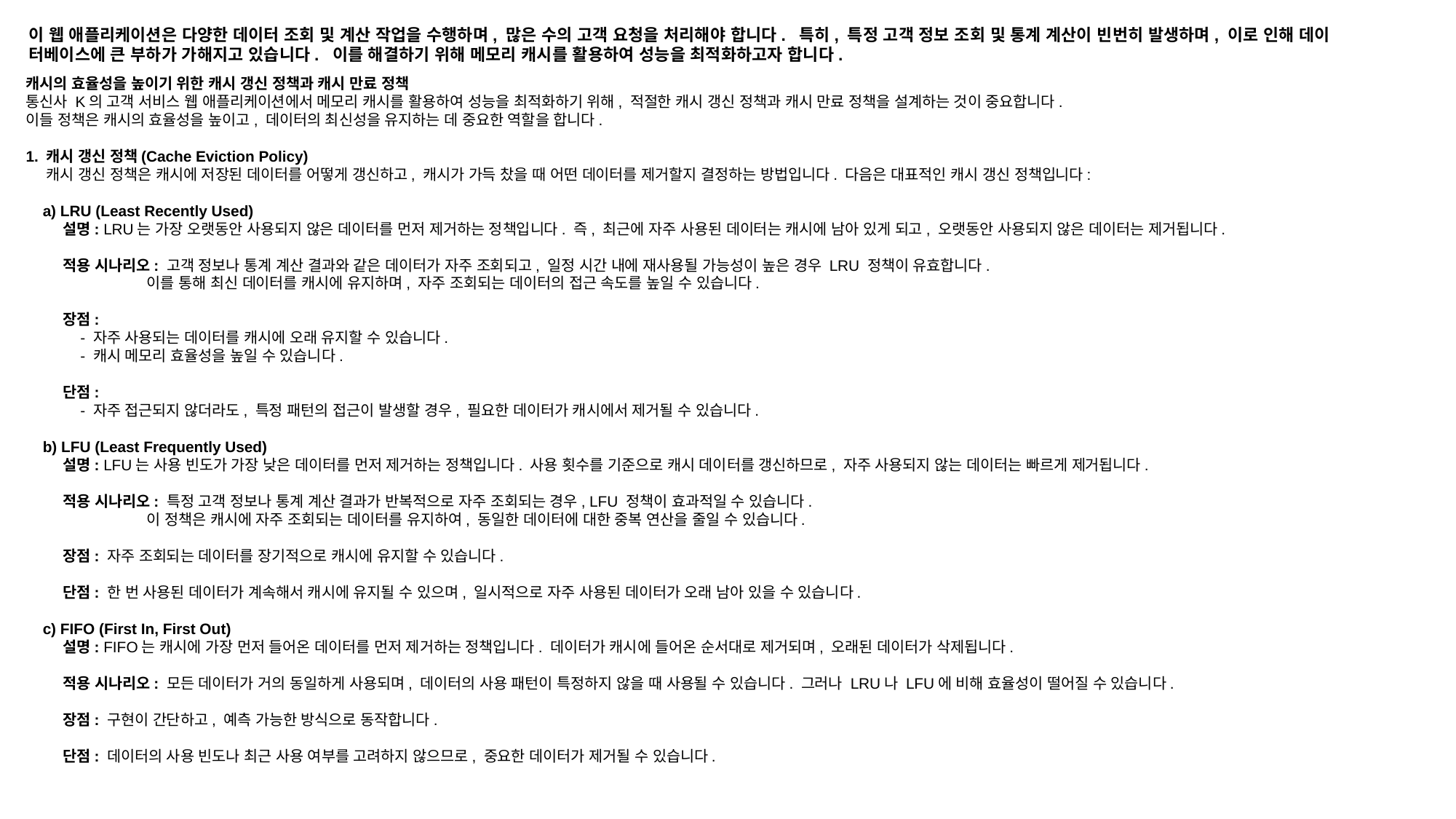

이 웹 애플리케이션은 다양한 데이터 조회 및 계산 작업을 수행하며, 많은 수의 고객 요청을 처리해야 합니다.  특히, 특정 고객 정보 조회 및 통계 계산이 빈번히 발생하며, 이로 인해 데이
터베이스에 큰 부하가 가해지고 있습니다.  이를 해결하기 위해 메모리 캐시를 활용하여 성능을 최적화하고자 합니다.

캐시의 효율성을 높이기 위한 캐시 갱신 정책과 캐시 만료 정책
통신사 K의 고객 서비스 웹 애플리케이션에서 메모리 캐시를 활용하여 성능을 최적화하기 위해, 적절한 캐시 갱신 정책과 캐시 만료 정책을 설계하는 것이 중요합니다.
이들 정책은 캐시의 효율성을 높이고, 데이터의 최신성을 유지하는 데 중요한 역할을 합니다.

1. 캐시 갱신 정책(Cache Eviction Policy)
    캐시 갱신 정책은 캐시에 저장된 데이터를 어떻게 갱신하고, 캐시가 가득 찼을 때 어떤 데이터를 제거할지 결정하는 방법입니다. 다음은 대표적인 캐시 갱신 정책입니다:

    a) LRU (Least Recently Used)
        설명: LRU는 가장 오랫동안 사용되지 않은 데이터를 먼저 제거하는 정책입니다. 즉, 최근에 자주 사용된 데이터는 캐시에 남아 있게 되고, 오랫동안 사용되지 않은 데이터는 제거됩니다.

        적용 시나리오: 고객 정보나 통계 계산 결과와 같은 데이터가 자주 조회되고, 일정 시간 내에 재사용될 가능성이 높은 경우 LRU 정책이 유효합니다.
                            이를 통해 최신 데이터를 캐시에 유지하며, 자주 조회되는 데이터의 접근 속도를 높일 수 있습니다.

        장점:
             - 자주 사용되는 데이터를 캐시에 오래 유지할 수 있습니다.
             - 캐시 메모리 효율성을 높일 수 있습니다.

        단점:
             - 자주 접근되지 않더라도, 특정 패턴의 접근이 발생할 경우, 필요한 데이터가 캐시에서 제거될 수 있습니다.

    b) LFU (Least Frequently Used)
        설명: LFU는 사용 빈도가 가장 낮은 데이터를 먼저 제거하는 정책입니다. 사용 횟수를 기준으로 캐시 데이터를 갱신하므로, 자주 사용되지 않는 데이터는 빠르게 제거됩니다.

        적용 시나리오: 특정 고객 정보나 통계 계산 결과가 반복적으로 자주 조회되는 경우, LFU 정책이 효과적일 수 있습니다.
                            이 정책은 캐시에 자주 조회되는 데이터를 유지하여, 동일한 데이터에 대한 중복 연산을 줄일 수 있습니다.

        장점: 자주 조회되는 데이터를 장기적으로 캐시에 유지할 수 있습니다.

        단점: 한 번 사용된 데이터가 계속해서 캐시에 유지될 수 있으며, 일시적으로 자주 사용된 데이터가 오래 남아 있을 수 있습니다.

    c) FIFO (First In, First Out)
        설명: FIFO는 캐시에 가장 먼저 들어온 데이터를 먼저 제거하는 정책입니다. 데이터가 캐시에 들어온 순서대로 제거되며, 오래된 데이터가 삭제됩니다.

        적용 시나리오: 모든 데이터가 거의 동일하게 사용되며, 데이터의 사용 패턴이 특정하지 않을 때 사용될 수 있습니다. 그러나 LRU나 LFU에 비해 효율성이 떨어질 수 있습니다.

        장점: 구현이 간단하고, 예측 가능한 방식으로 동작합니다.

        단점: 데이터의 사용 빈도나 최근 사용 여부를 고려하지 않으므로, 중요한 데이터가 제거될 수 있습니다.